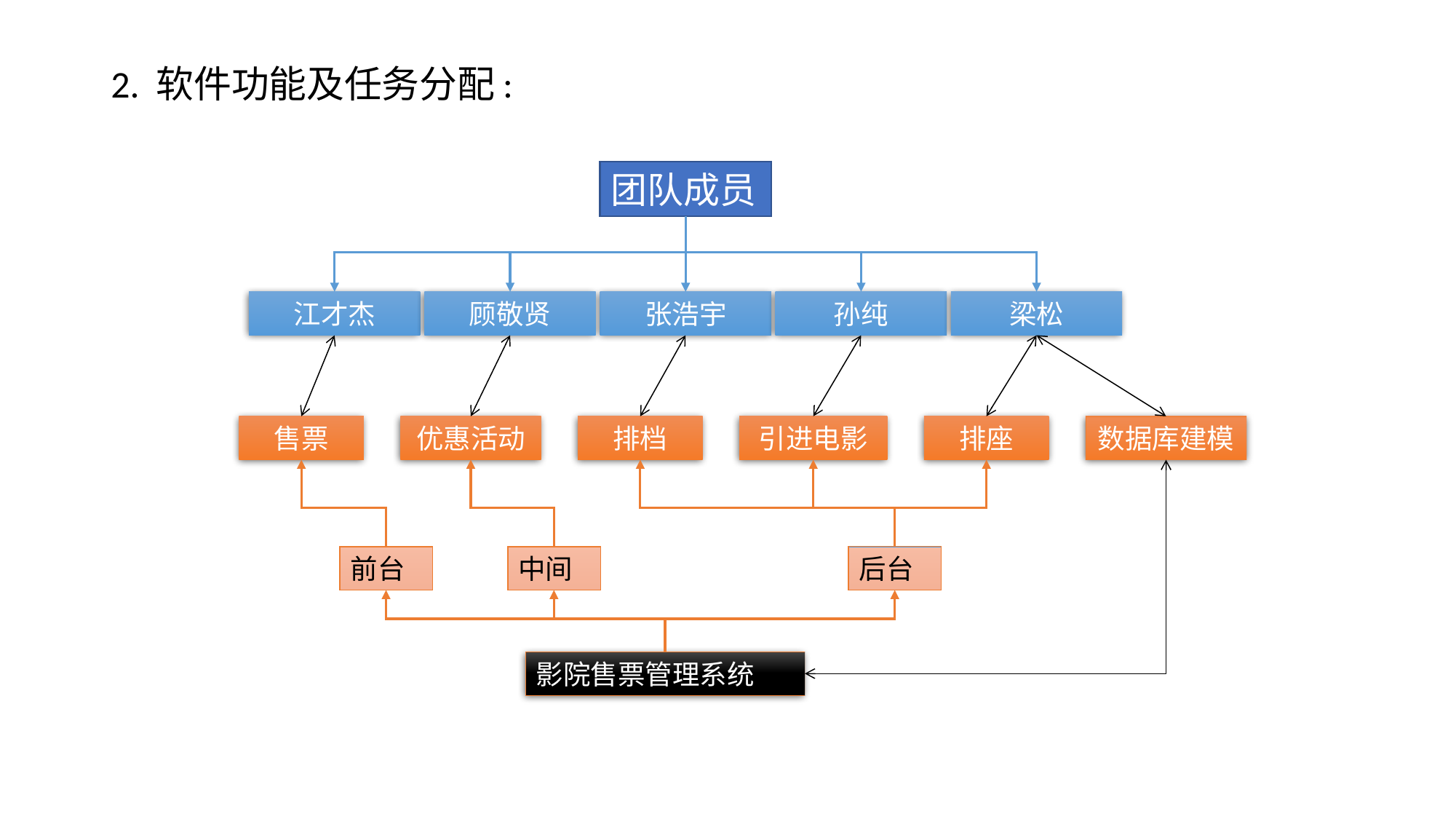

# 2. 软件功能及任务分配:
团队成员
江才杰
顾敬贤
张浩宇
孙纯
梁松
售票
优惠活动
排档
引进电影
排座
数据库建模
前台
中间
后台
影院售票管理系统